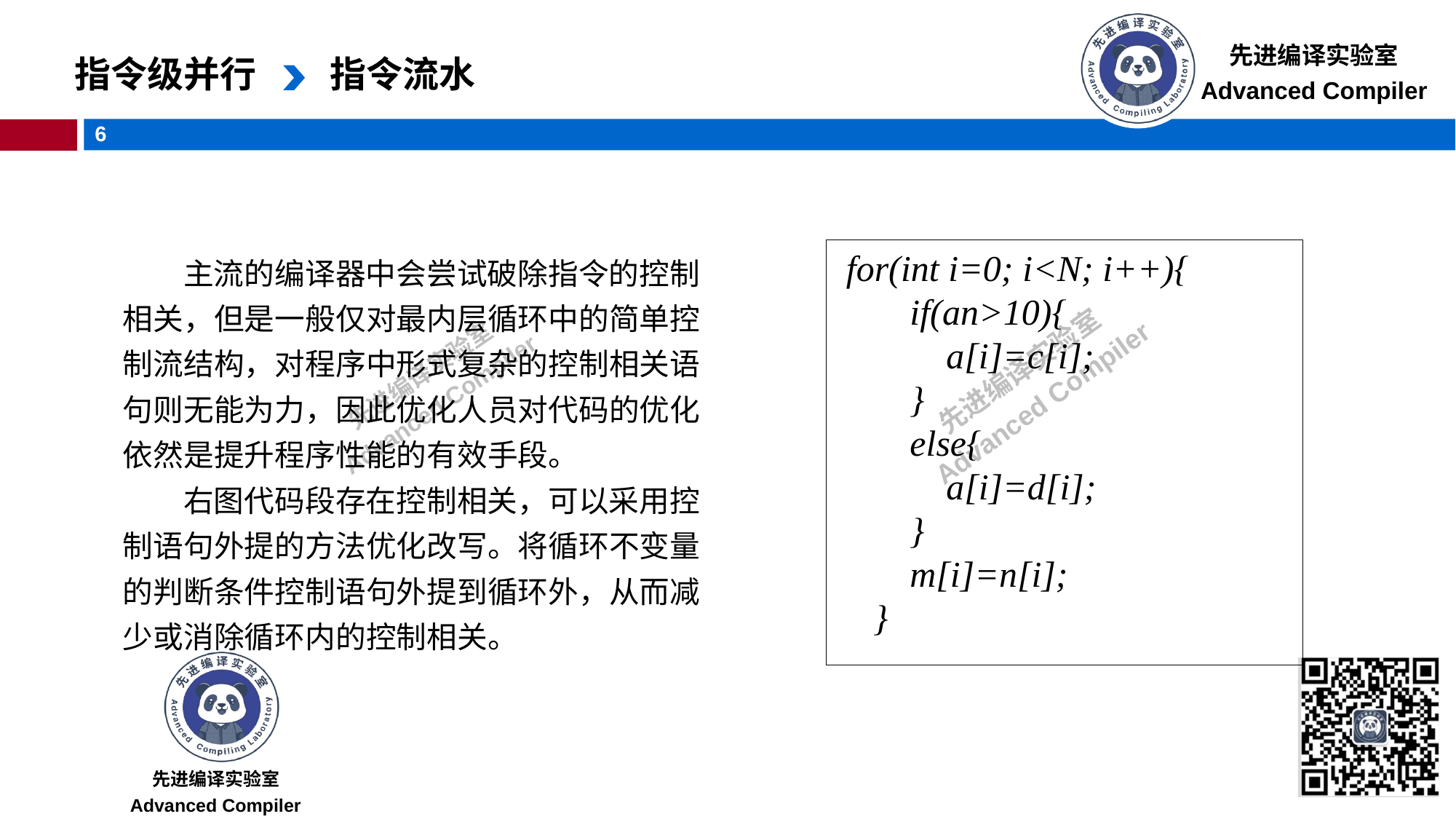

指令级并行
指令流水

主流的编译器中会尝试破除指令的控制相关，但是一般仅对最内层循环中的简单控制流结构，对程序中形式复杂的控制相关语句则无能为力，因此优化人员对代码的优化依然是提升程序性能的有效手段。
右图代码段存在控制相关，可以采用控制语句外提的方法优化改写。将循环不变量的判断条件控制语句外提到循环外，从而减少或消除循环内的控制相关。
 for(int i=0; i<N; i++){
        if(an>10){
            a[i]=c[i];
        }
        else{
            a[i]=d[i];
        }
        m[i]=n[i];
    }